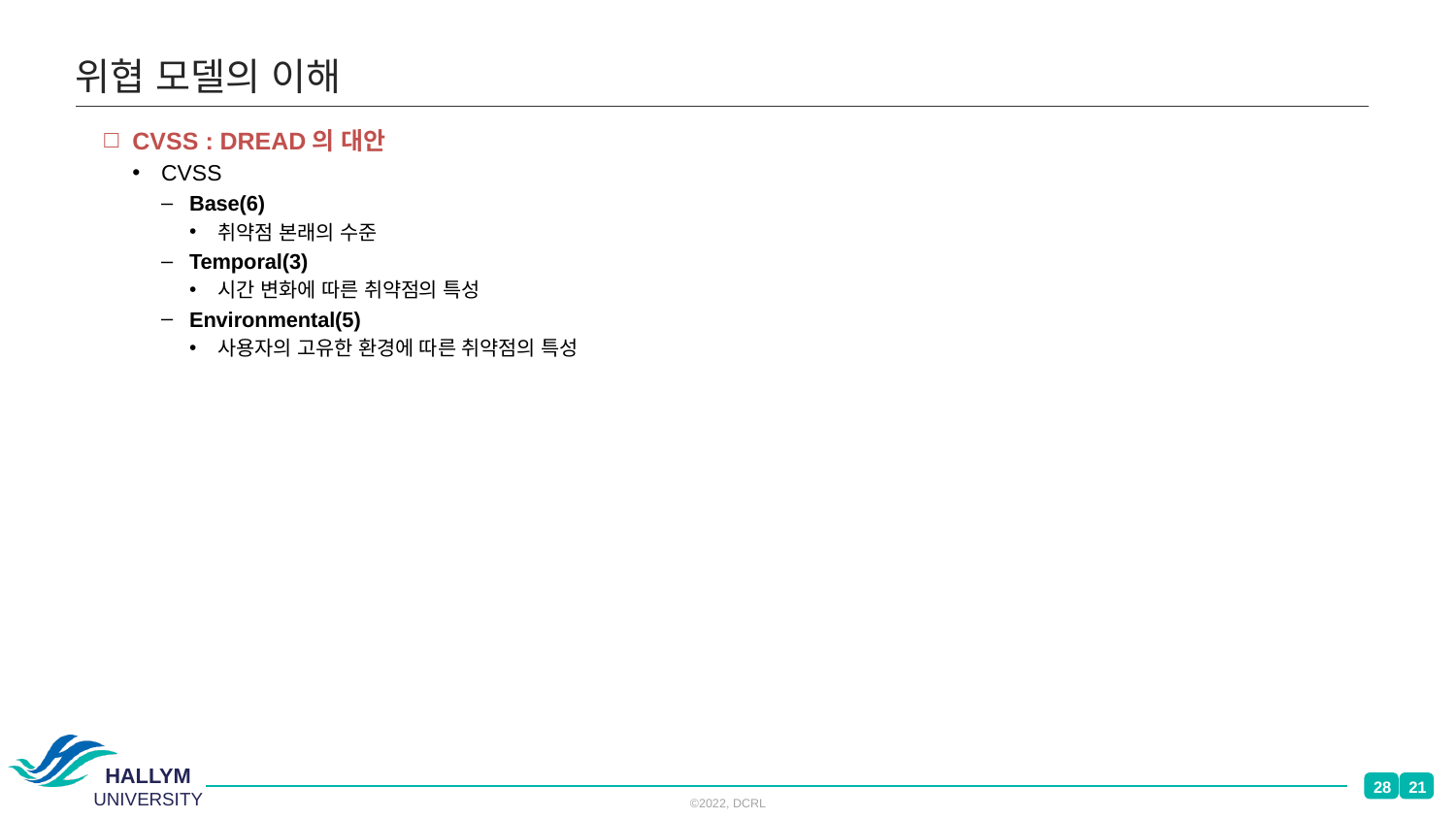

# 위협 모델의 이해
CVSS : DREAD의 대안
CVSS
Base(6)
취약점 본래의 수준
Temporal(3)
시간 변화에 따른 취약점의 특성
Environmental(5)
사용자의 고유한 환경에 따른 취약점의 특성